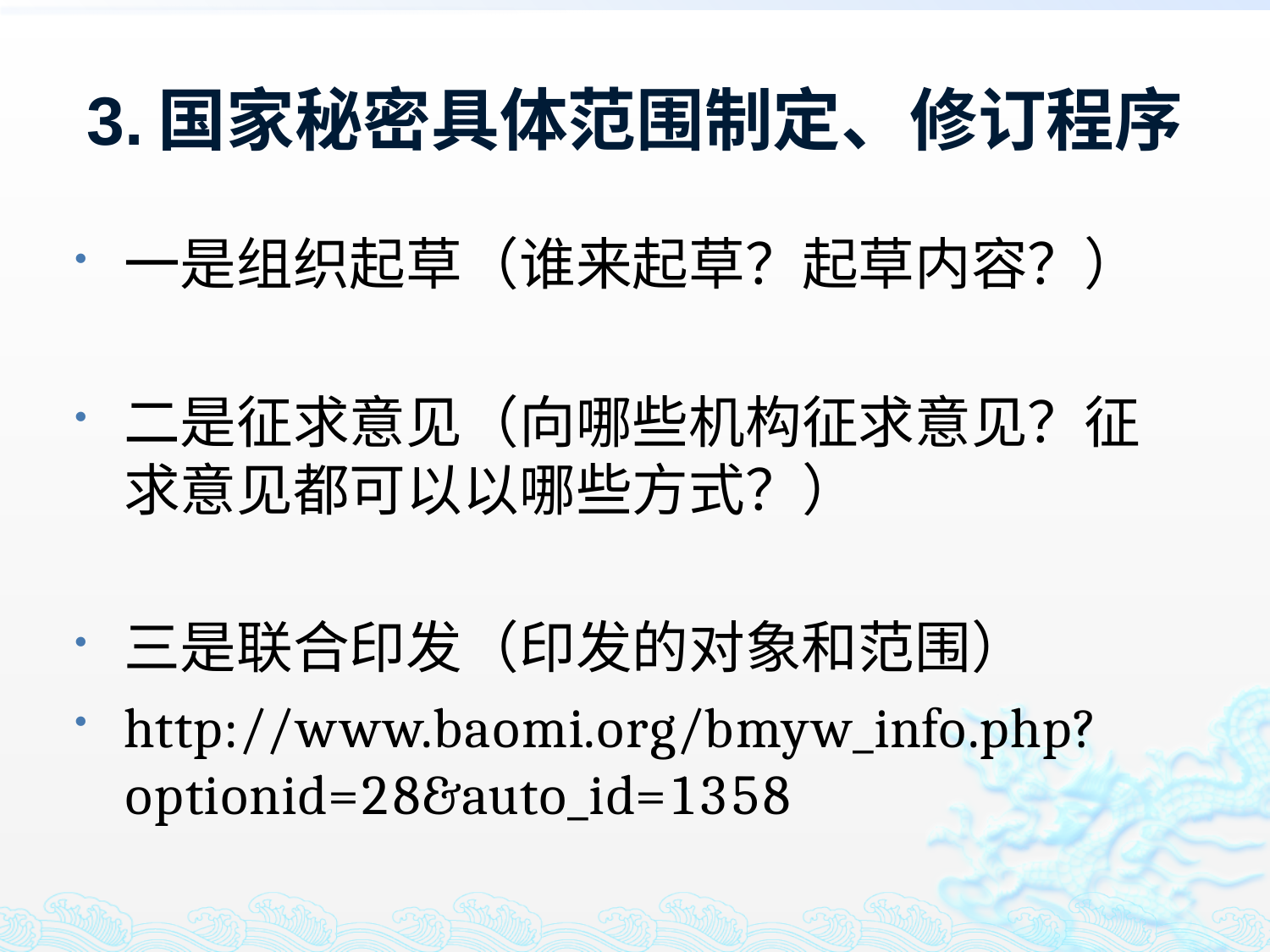

# 3.国家秘密具体范围制定、修订程序
一是组织起草（谁来起草？起草内容？）

二是征求意见（向哪些机构征求意见？征求意见都可以以哪些方式？）

三是联合印发（印发的对象和范围）
http://www.baomi.org/bmyw_info.php?optionid=28&auto_id=1358